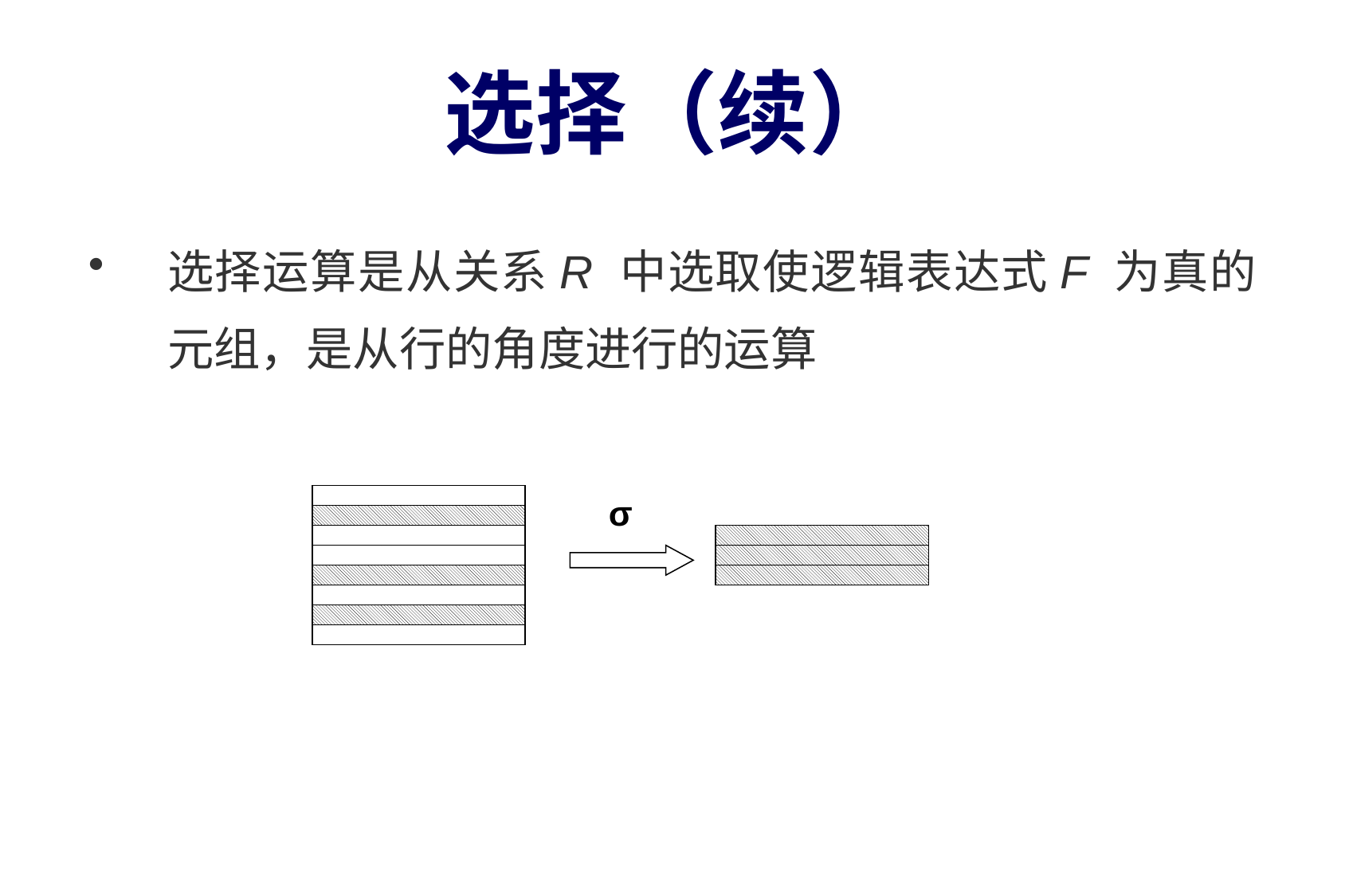

# 选择（续）
选择运算是从关系R 中选取使逻辑表达式F 为真的元组，是从行的角度进行的运算

σ